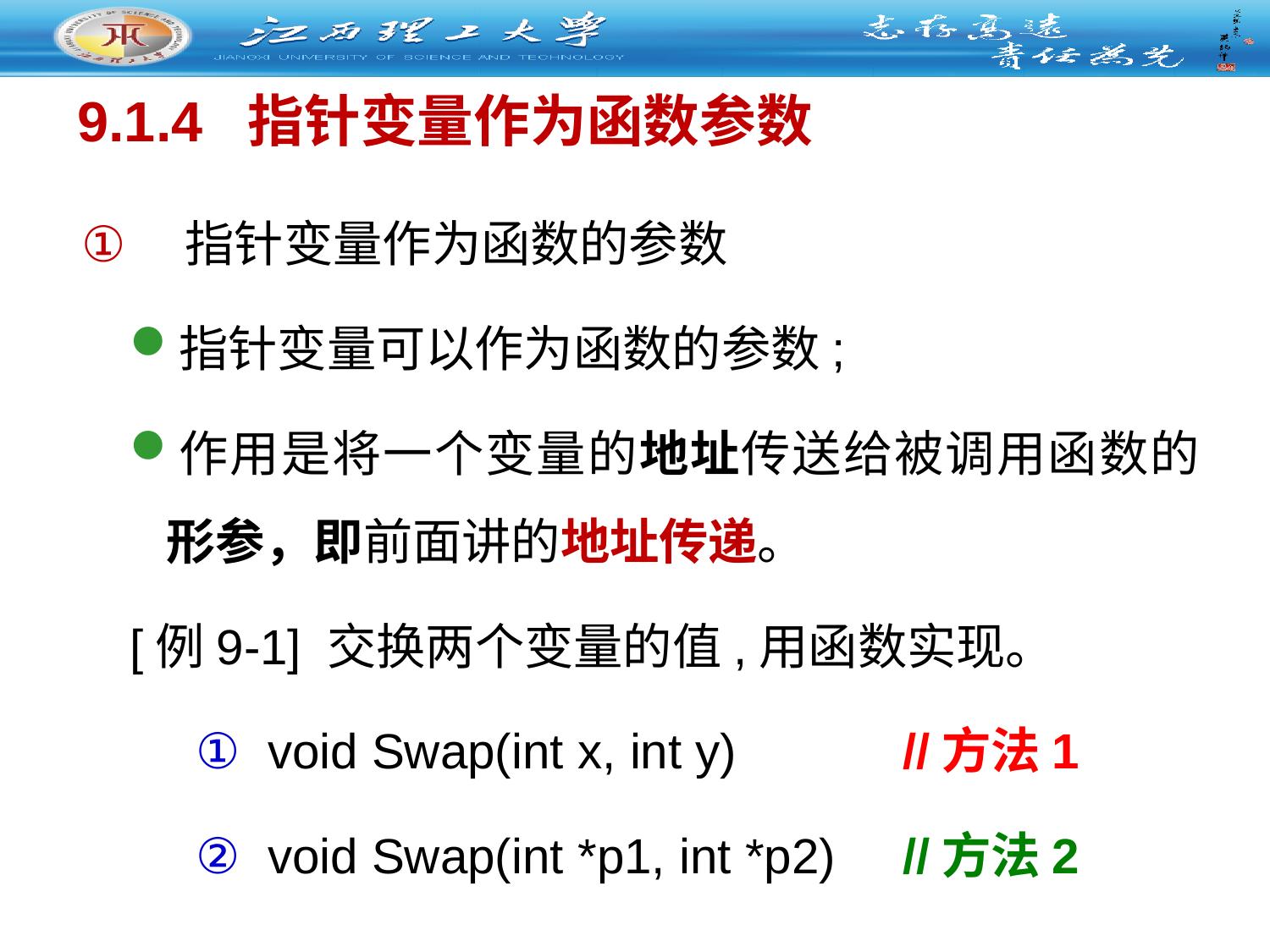

9.1.4  指针变量作为函数参数
指针变量作为函数的参数
指针变量可以作为函数的参数;
作用是将一个变量的地址传送给被调用函数的形参，即前面讲的地址传递。
[例9-1] 交换两个变量的值,用函数实现。
void Swap(int x, int y)   	//方法1
void Swap(int *p1, int *p2)	//方法2